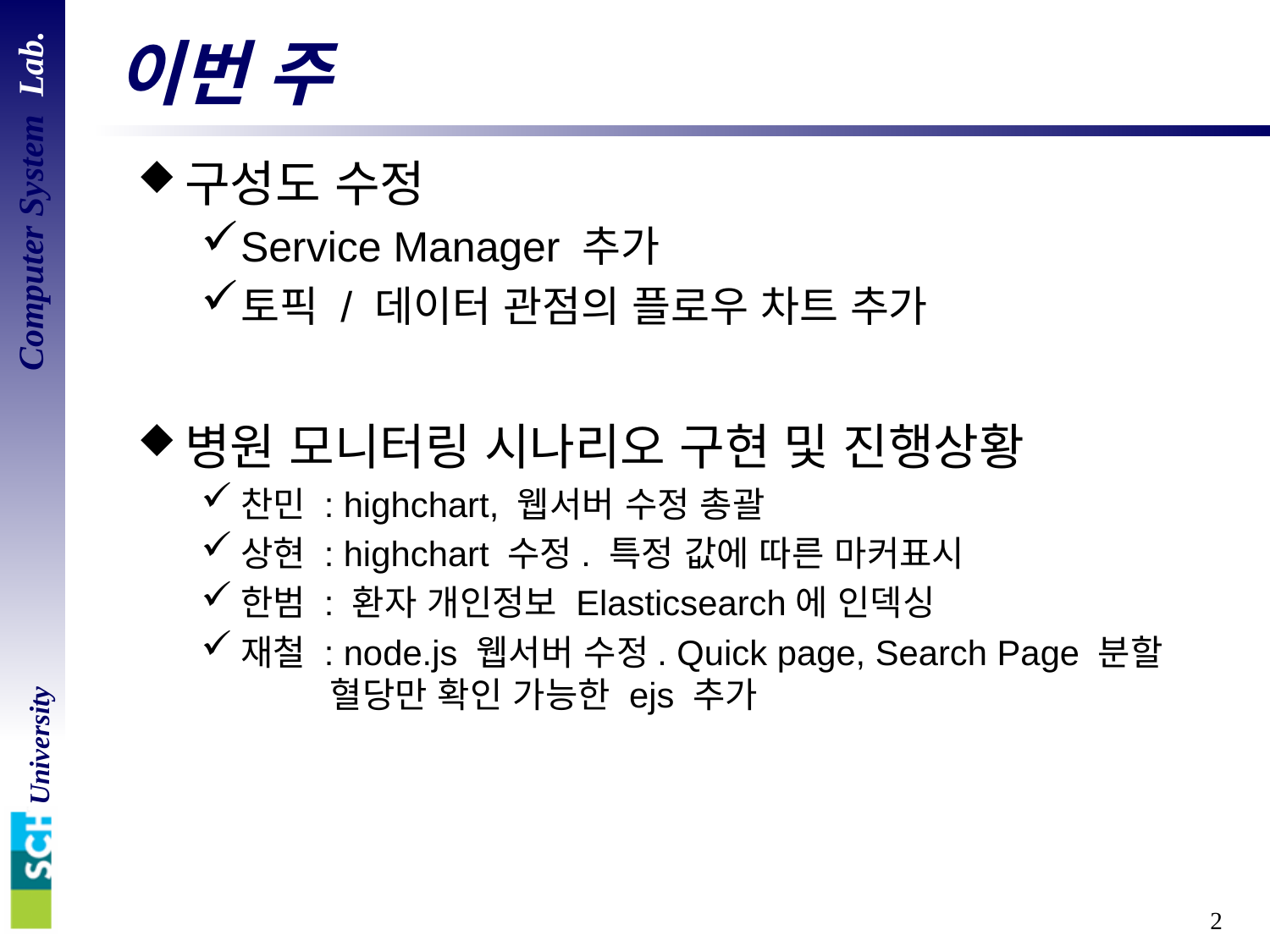

# 이번 주
구성도 수정
Service Manager 추가
토픽 / 데이터 관점의 플로우 차트 추가

병원 모니터링 시나리오 구현 및 진행상황
찬민 : highchart, 웹서버 수정 총괄
상현 : highchart 수정. 특정 값에 따른 마커표시
한범 : 환자 개인정보 Elasticsearch에 인덱싱
재철 : node.js 웹서버 수정. Quick page, Search Page 분할
         혈당만 확인 가능한 ejs 추가